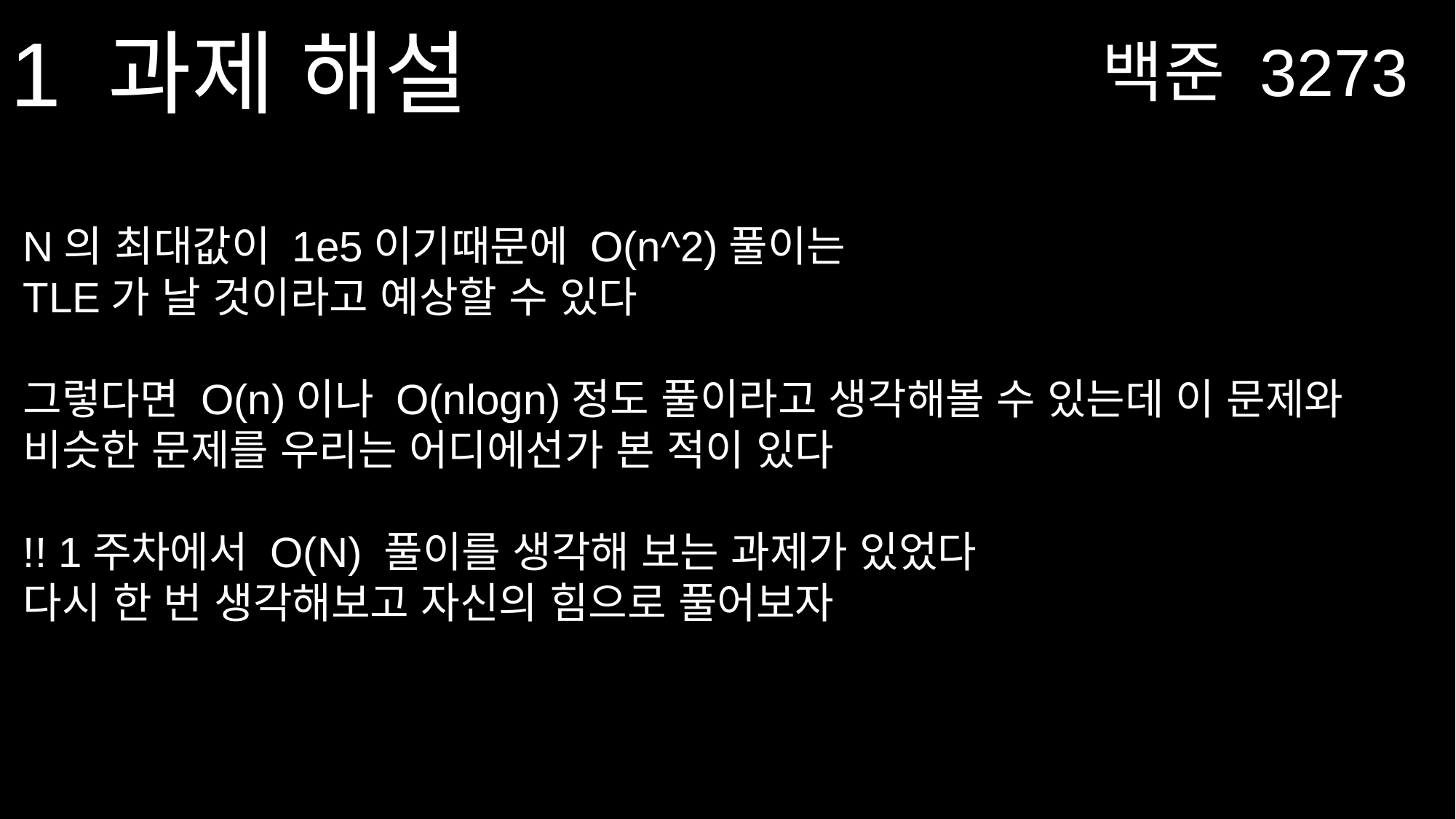

1 과제 해설
백준 3273
N의 최대값이 1e5이기때문에 O(n^2)풀이는
TLE가 날 것이라고 예상할 수 있다

그렇다면 O(n)이나 O(nlogn)정도 풀이라고 생각해볼 수 있는데 이 문제와 비슷한 문제를 우리는 어디에선가 본 적이 있다

!! 1주차에서 O(N) 풀이를 생각해 보는 과제가 있었다
다시 한 번 생각해보고 자신의 힘으로 풀어보자